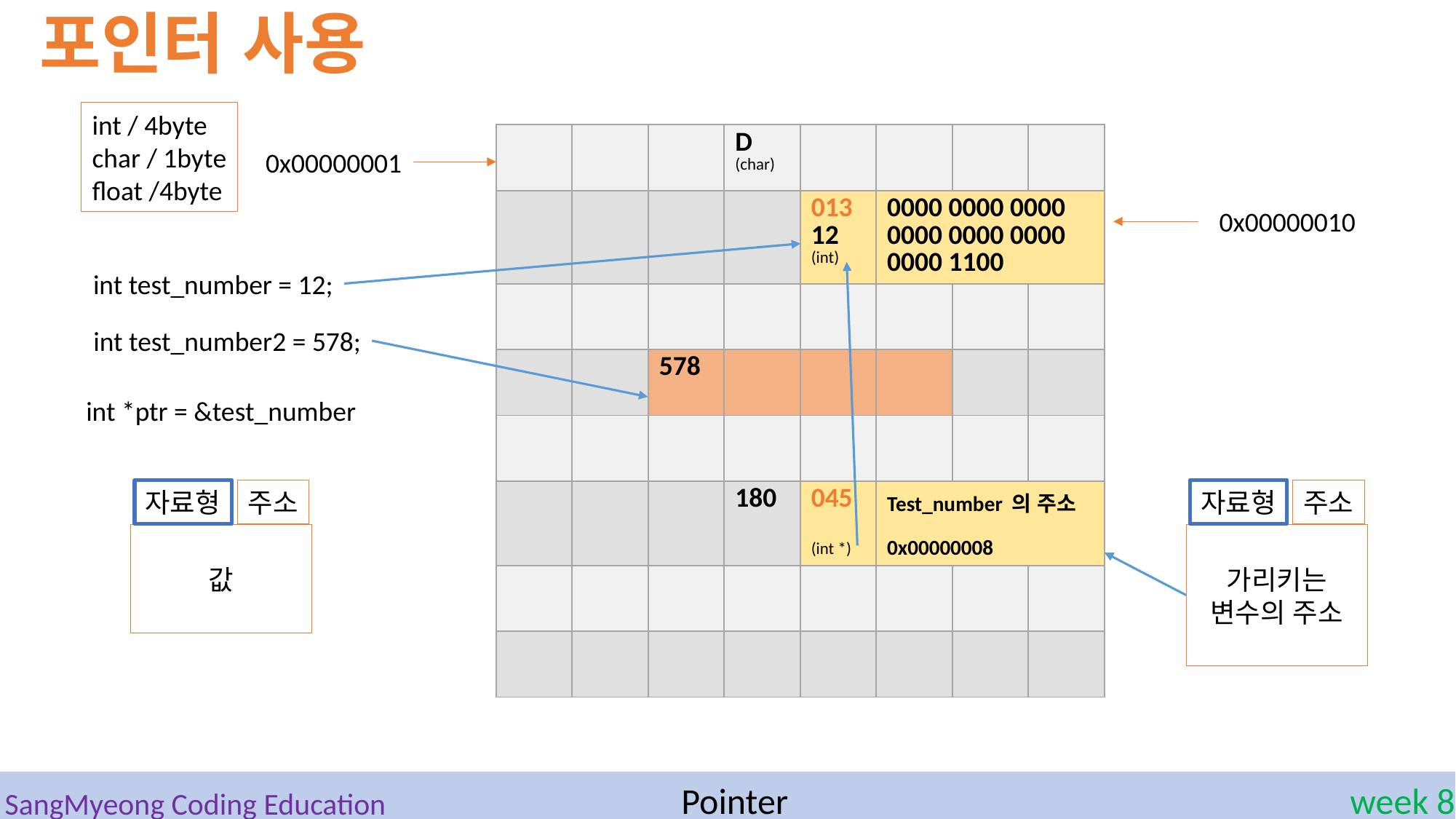

포인터 사용
int / 4byte
char / 1byte
float /4byte
|  |  |  | D (char) |  |  |  |  |
| --- | --- | --- | --- | --- | --- | --- | --- |
|  |  |  |  | 013 12 (int) | 0000 0000 0000 0000 0000 0000 0000 1100 |  |  |
|  |  |  |  |  |  |  |  |
|  |  | 578 |  |  |  |  |  |
|  |  |  |  |  |  |  |  |
|  |  |  | 180 | 045 (int \*) | Test\_number 의 주소 0x00000008 |  |  |
|  |  |  |  |  |  |  |  |
|  |  |  |  |  |  |  |  |
0x00000001
0x00000010
int test_number = 12;
int test_number2 = 578;
int *ptr = &test_number
주소
자료형

값

주소
자료형

가리키는 변수의 주소

Pointer
# SangMyeong Coding Education
week 8